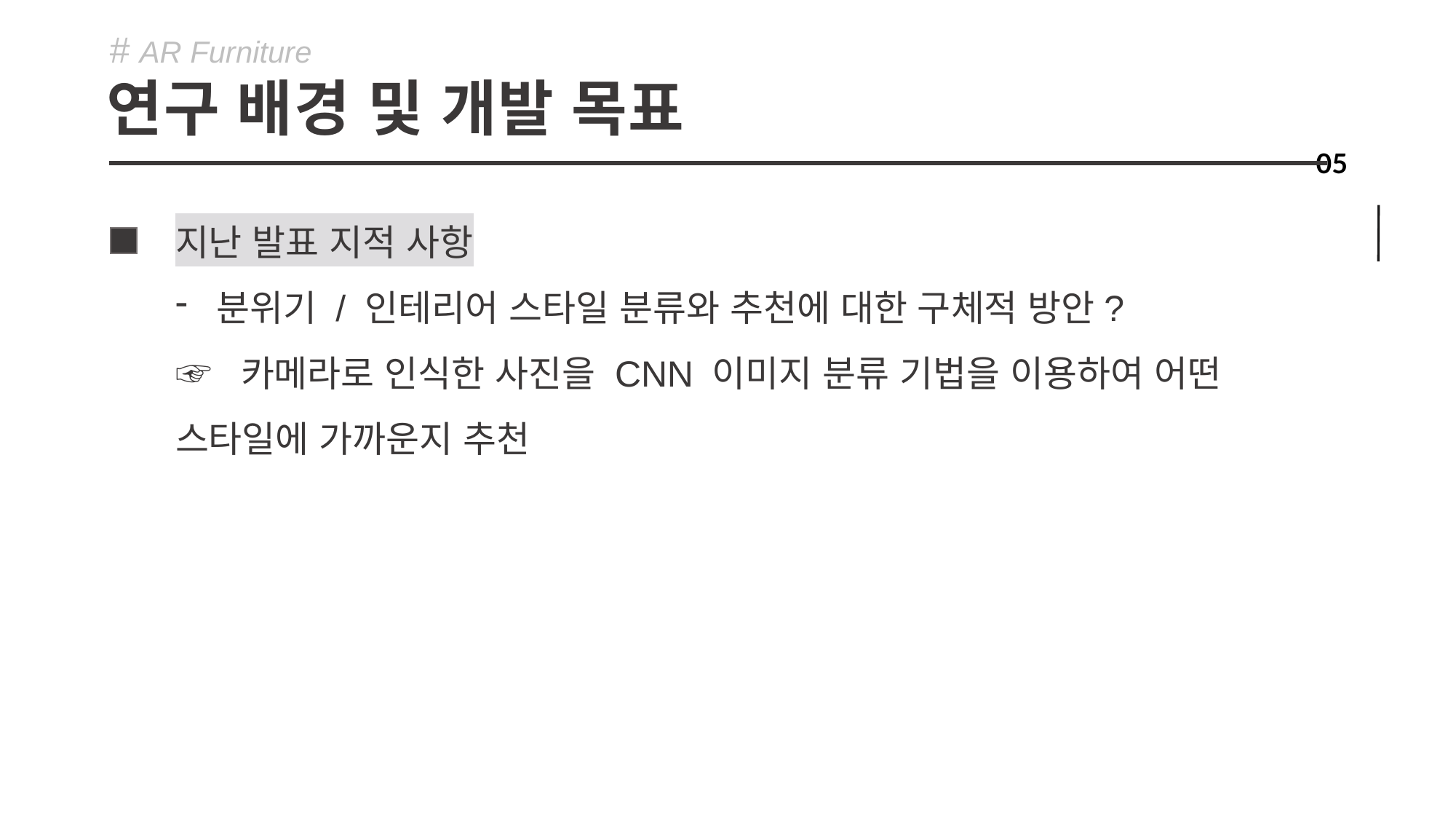

# AR Furniture
연구 배경 및 개발 목표

지난 발표 지적 사항
분위기 / 인테리어 스타일 분류와 추천에 대한 구체적 방안?
☞  카메라로 인식한 사진을 CNN 이미지 분류 기법을 이용하여 어떤 스타일에 가까운지 추천